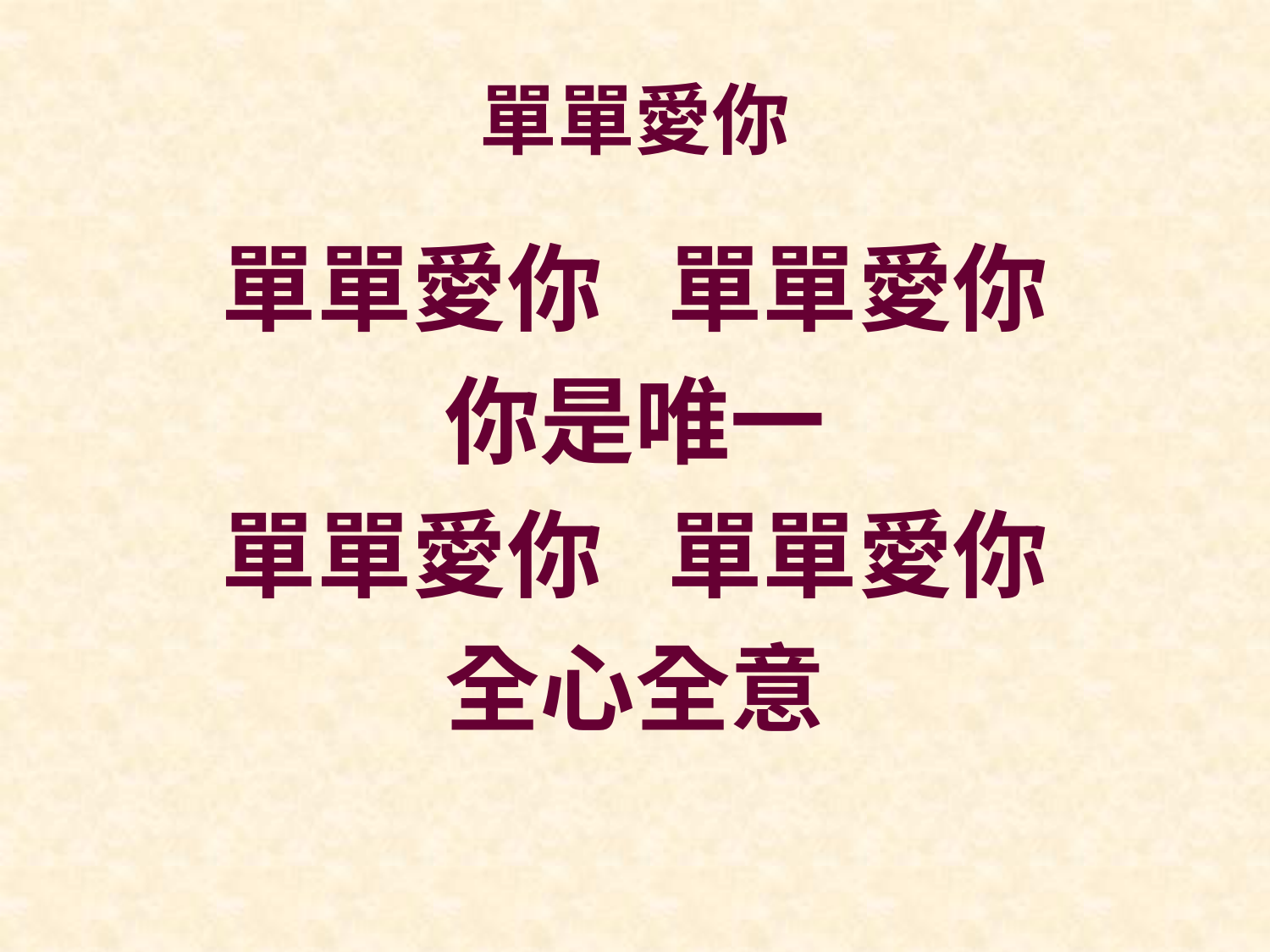

# 單單愛你
單單愛你   單單愛你
你是唯一
單單愛你   單單愛你
全心全意